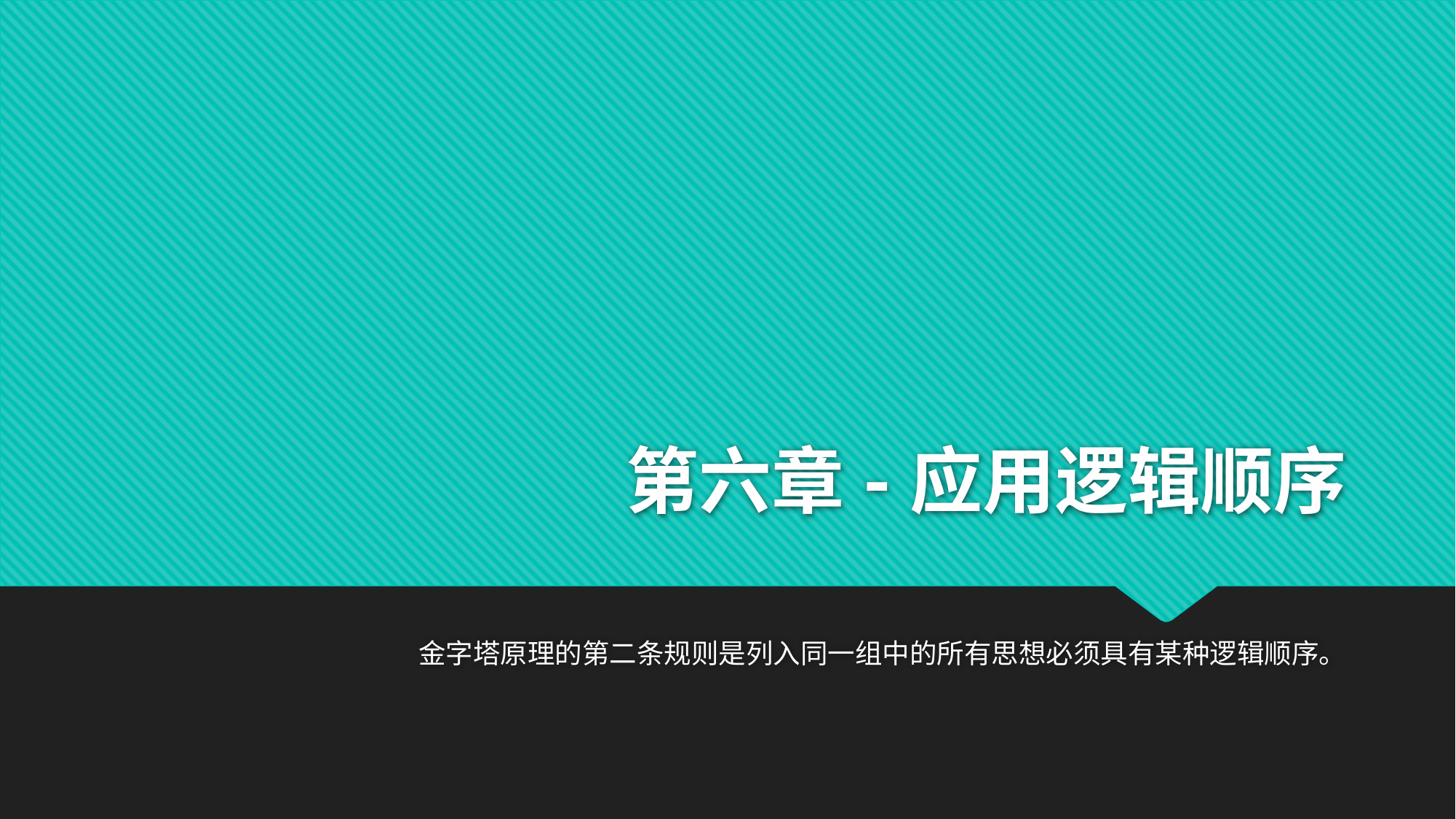

# 第六章-应用逻辑顺序
金字塔原理的第二条规则是列入同一组中的所有思想必须具有某种逻辑顺序。